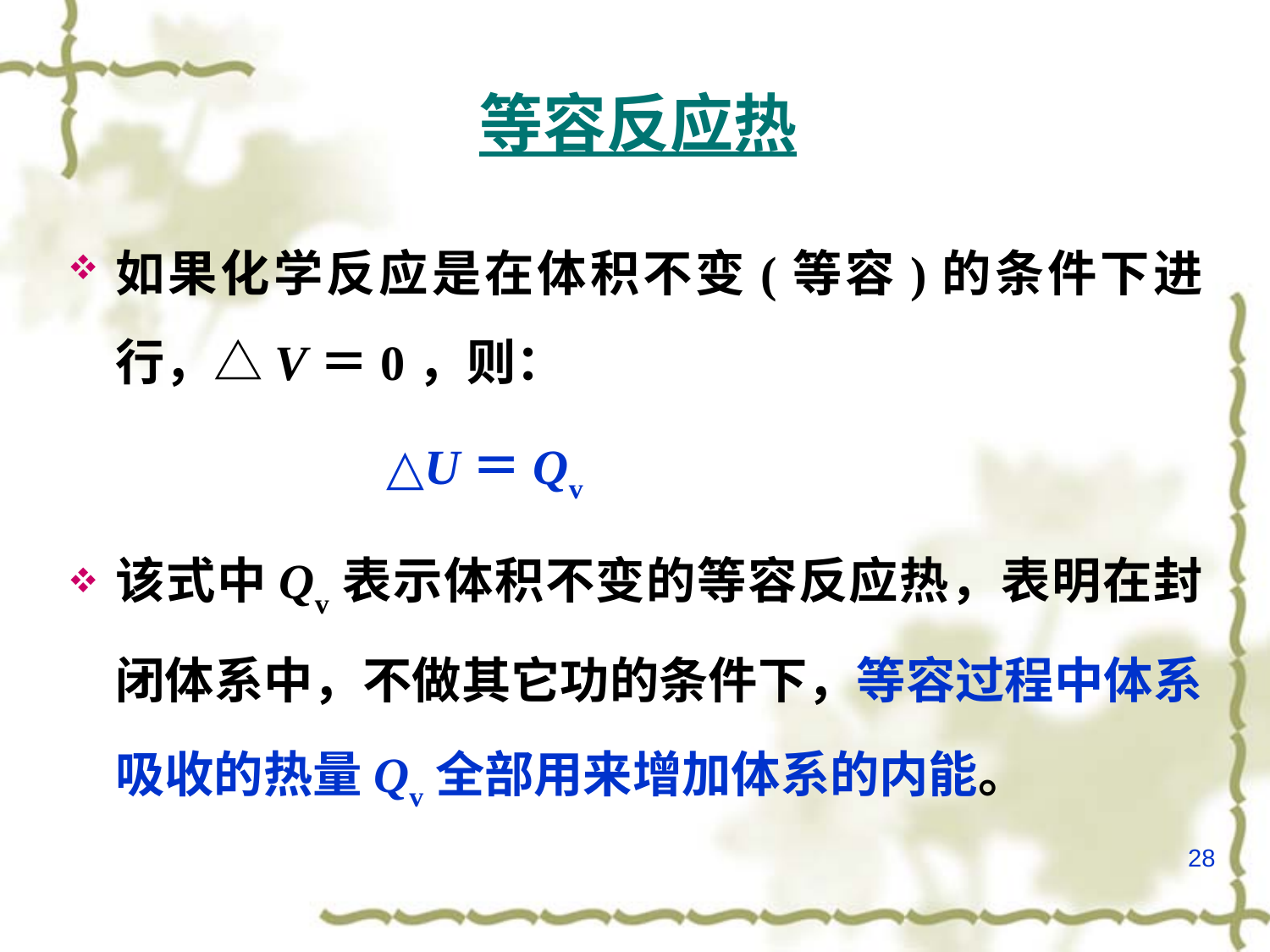

# 等容反应热
如果化学反应是在体积不变(等容)的条件下进行，△V＝0，则：
                          △U＝Qv
该式中Qv表示体积不变的等容反应热，表明在封闭体系中，不做其它功的条件下，等容过程中体系吸收的热量Qv全部用来增加体系的内能。
28